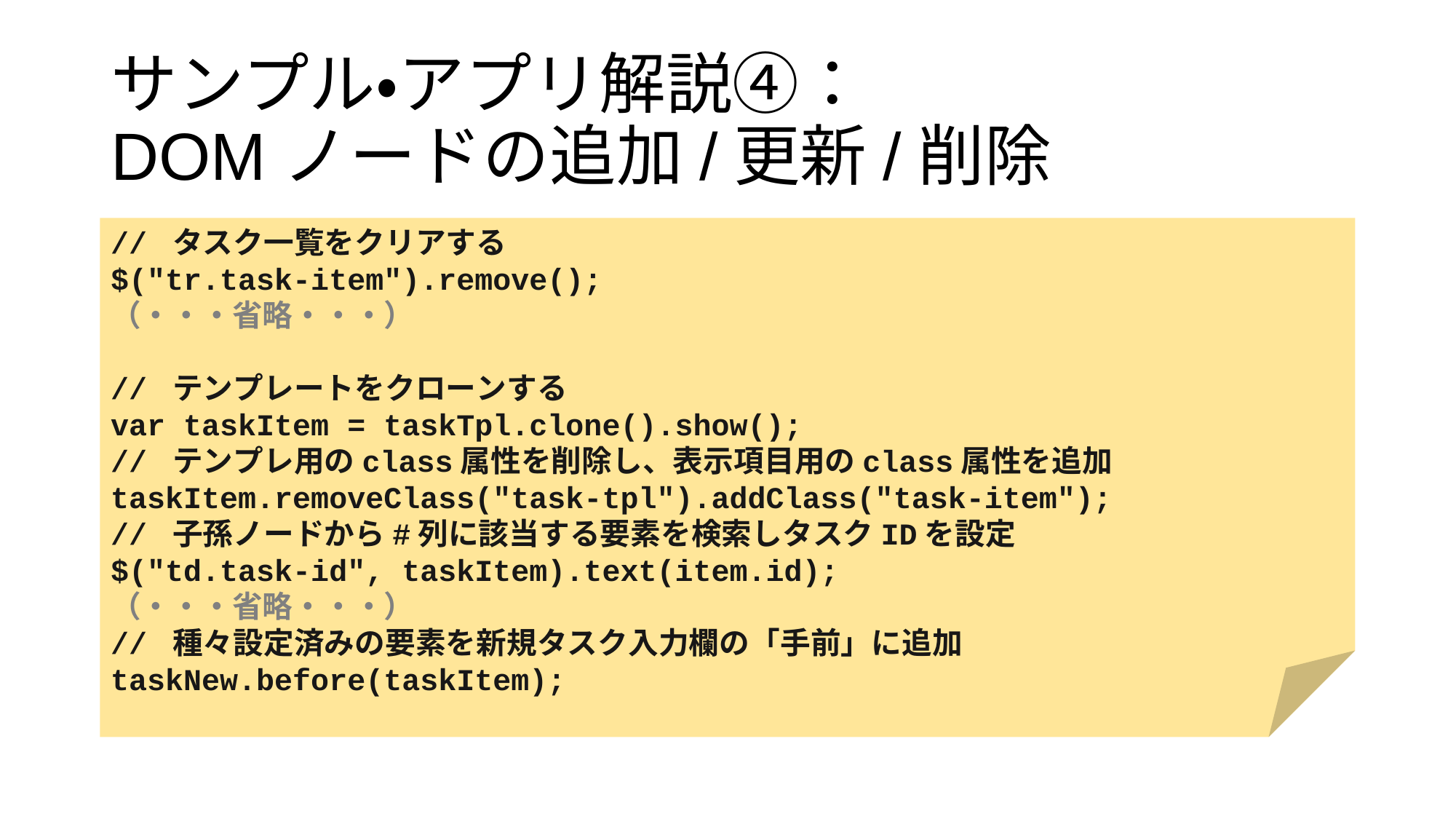

# サンプル・アプリ解説④： DOMノードの追加/更新/削除

// タスク一覧をクリアする
$("tr.task-item").remove();
（・・・省略・・・）

// テンプレートをクローンする
var taskItem = taskTpl.clone().show();
// テンプレ用のclass属性を削除し、表示項目用のclass属性を追加
taskItem.removeClass("task-tpl").addClass("task-item");
// 子孫ノードから#列に該当する要素を検索しタスクIDを設定
$("td.task-id", taskItem).text(item.id);
（・・・省略・・・）
// 種々設定済みの要素を新規タスク入力欄の「手前」に追加
taskNew.before(taskItem);